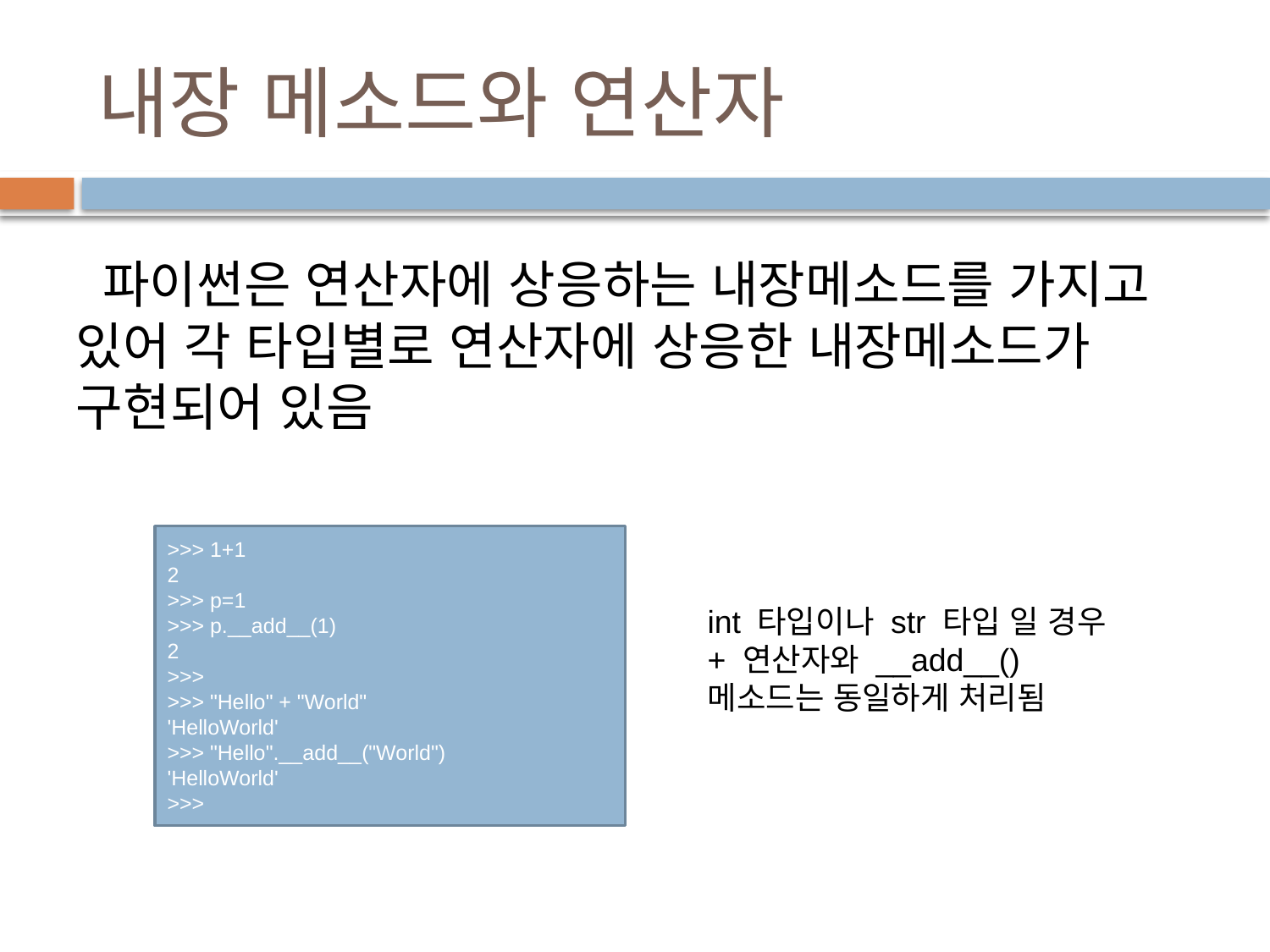

# 내장 메소드와 연산자
 파이썬은 연산자에 상응하는 내장메소드를 가지고 있어 각 타입별로 연산자에 상응한 내장메소드가 구현되어 있음
>>> 1+1
2
>>> p=1
>>> p.__add__(1)
2
>>>
>>> "Hello" + "World"
'HelloWorld'
>>> "Hello".__add__("World")
'HelloWorld'
>>>
int 타입이나 str 타입 일 경우 + 연산자와 __add__() 메소드는 동일하게 처리됨